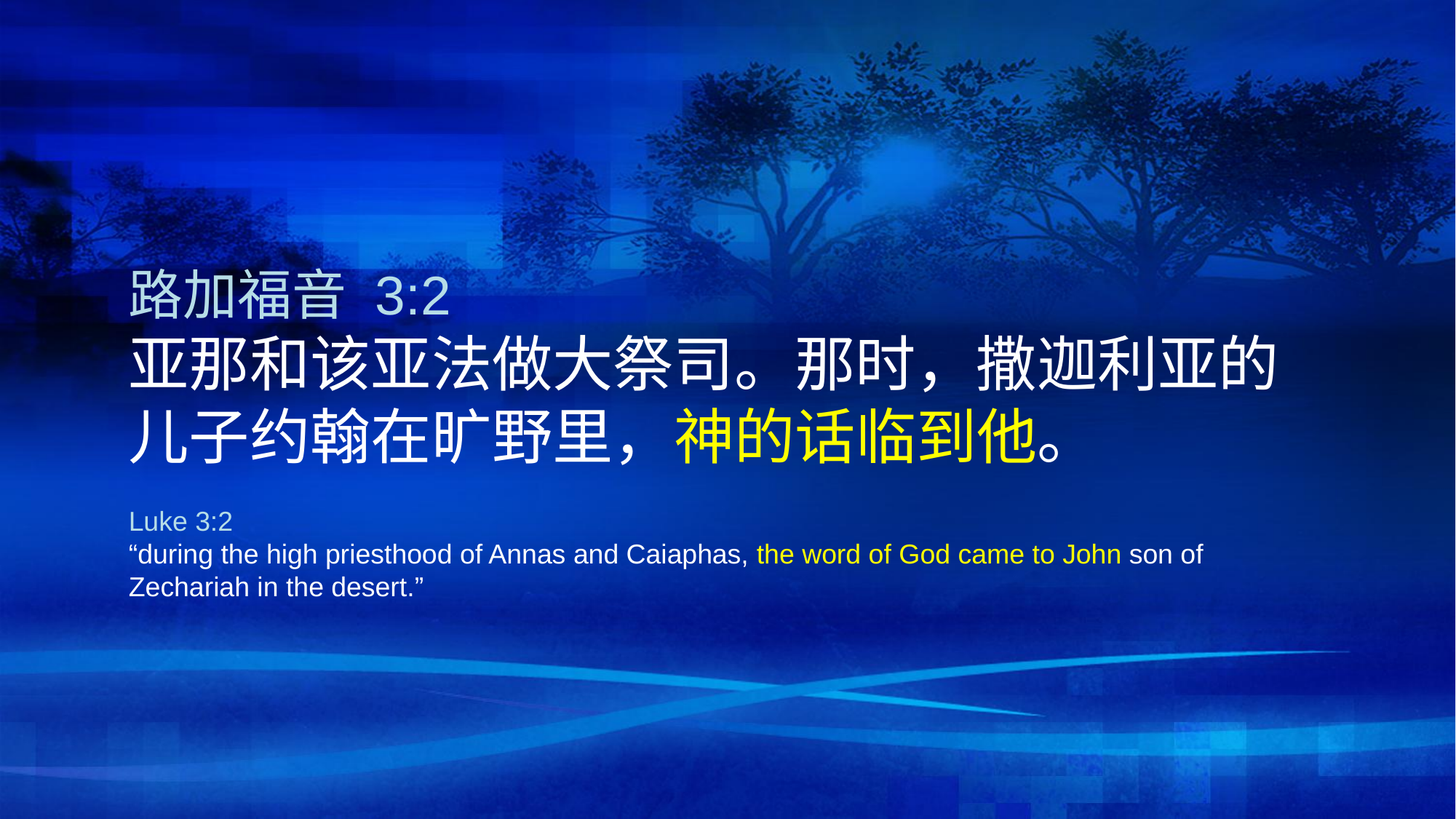

路加福音 3:2
亚那和该亚法做大祭司。那时，撒迦利亚的儿子约翰在旷野里，神的话临到他。

Luke 3:2
“during the high priesthood of Annas and Caiaphas, the word of God came to John son of Zechariah in the desert.”